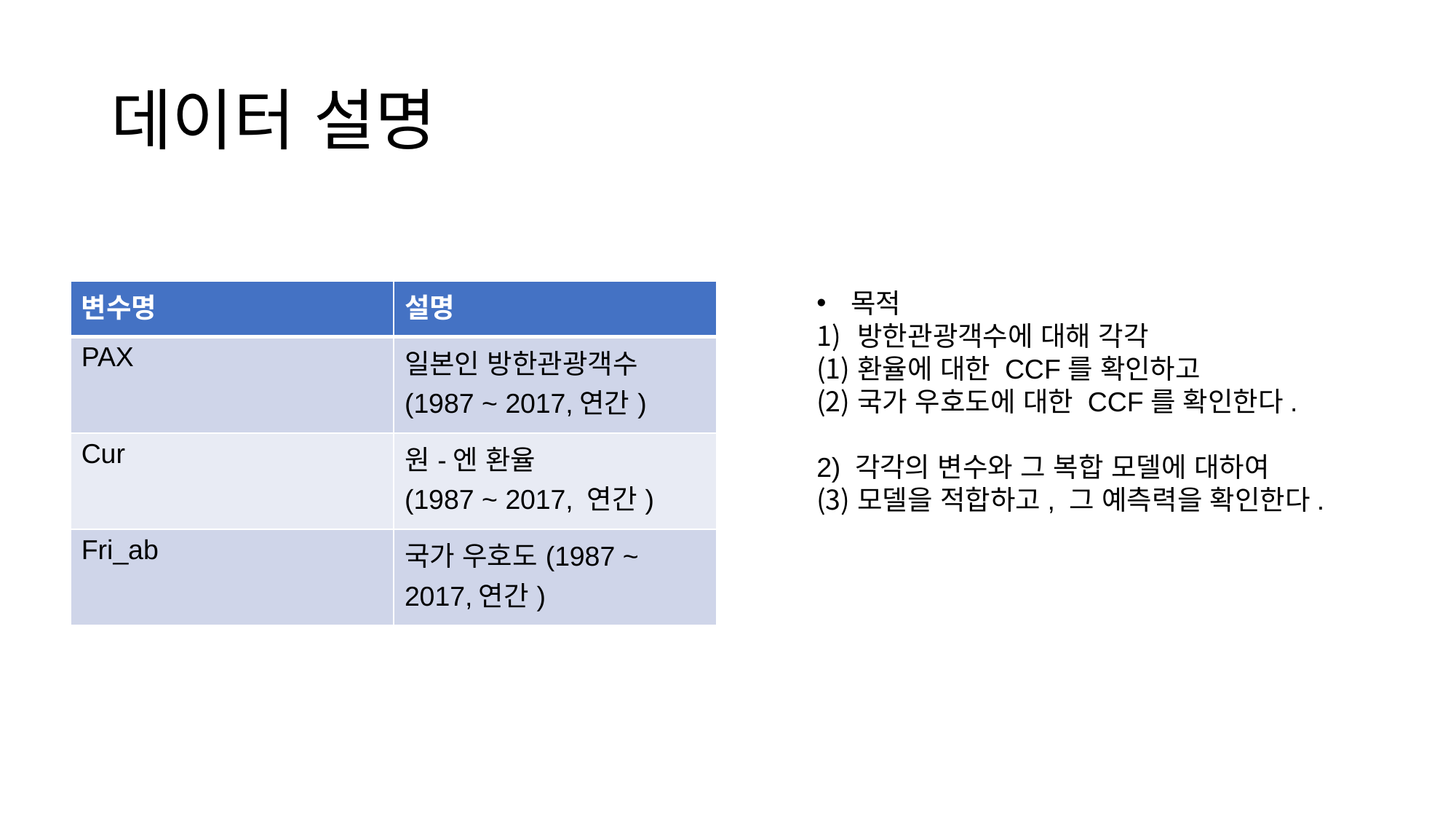

# 데이터 설명
| 변수명 | 설명 |
| --- | --- |
| PAX | 일본인 방한관광객수(1987 ~ 2017,연간) |
| Cur | 원-엔 환율 (1987 ~ 2017, 연간) |
| Fri\_ab | 국가 우호도(1987 ~ 2017,연간) |
목적
방한관광객수에 대해 각각
환율에 대한 CCF를 확인하고
국가 우호도에 대한 CCF를 확인한다.

2) 각각의 변수와 그 복합 모델에 대하여
모델을 적합하고, 그 예측력을 확인한다.